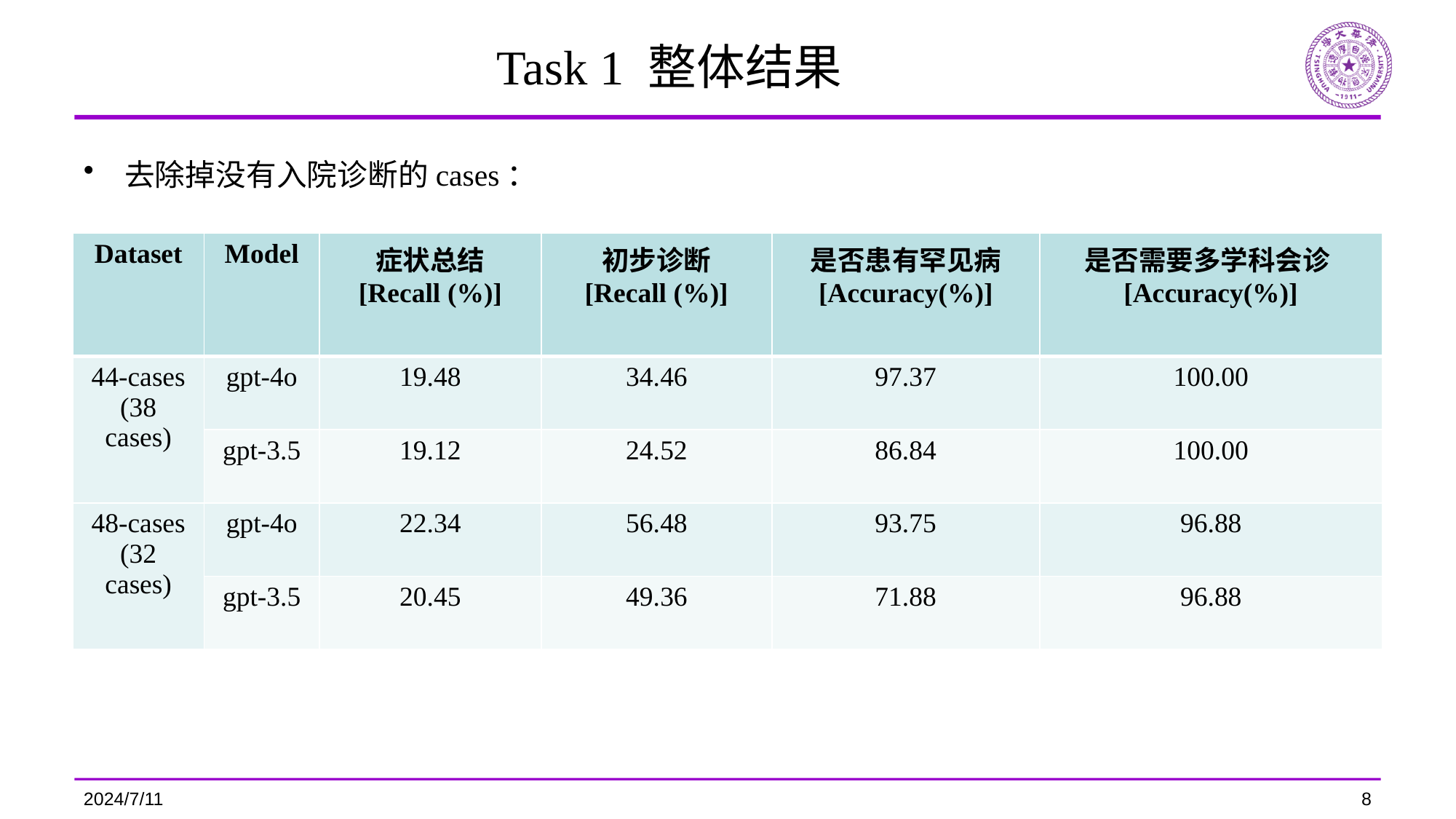

# Task 1 整体结果
去除掉没有入院诊断的cases：

| Dataset | Model | 症状总结 [Recall (%)] | 初步诊断 [Recall (%)] | 是否患有罕见病 [Accuracy(%)] | 是否需要多学科会诊[Accuracy(%)] |
| --- | --- | --- | --- | --- | --- |
| 44-cases (38 cases) | gpt-4o | 19.48 | 34.46 | 97.37 | 100.00 |
|  | gpt-3.5 | 19.12 | 24.52 | 86.84 | 100.00 |
| 48-cases (32 cases) | gpt-4o | 22.34 | 56.48 | 93.75 | 96.88 |
|  | gpt-3.5 | 20.45 | 49.36 | 71.88 | 96.88 |
2024/7/11

8